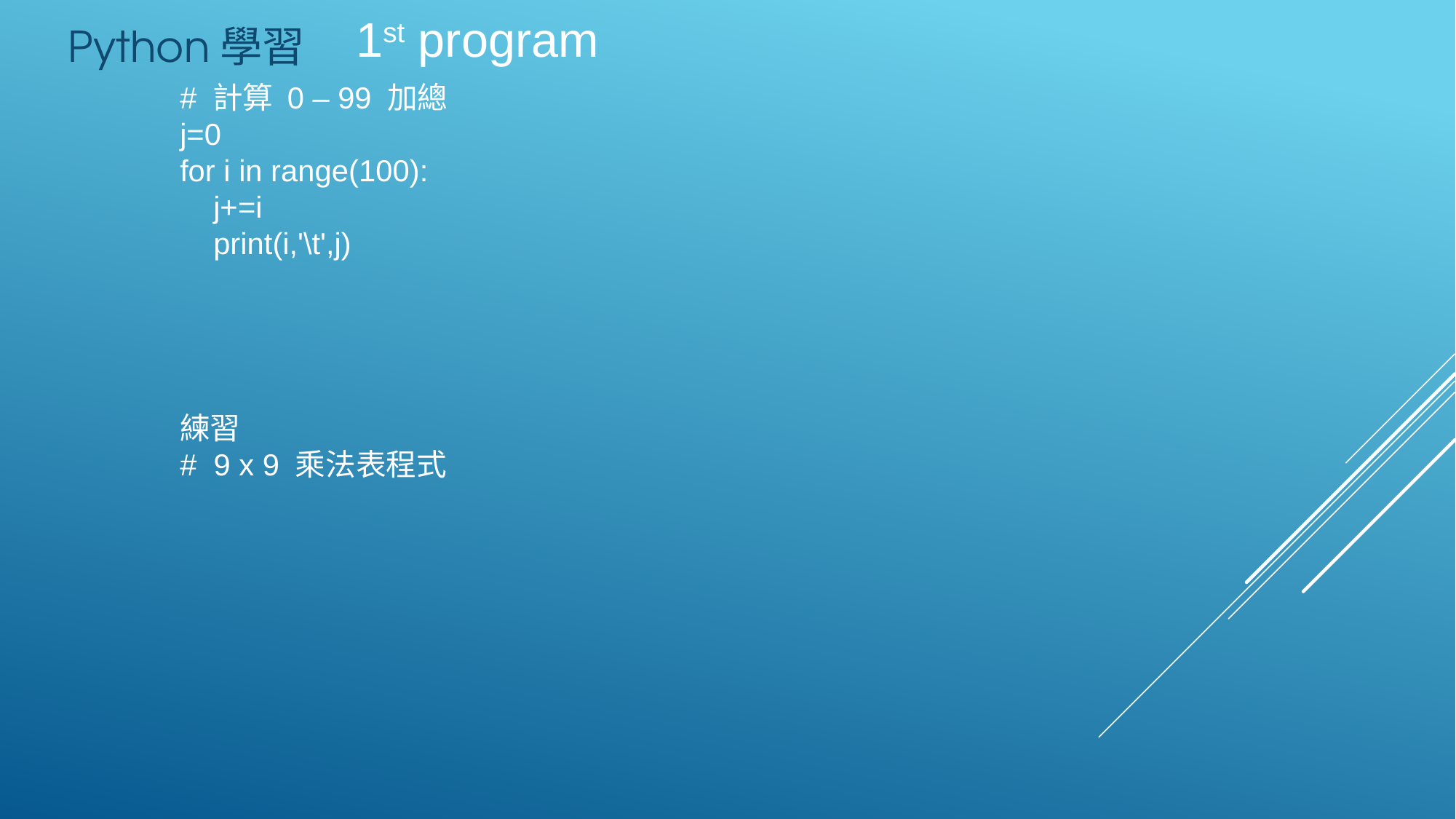

1st program
Python學習
# 計算 0 – 99 加總
j=0
for i in range(100):
    j+=i
    print(i,'\t',j)
練習
#  9 x 9 乘法表程式